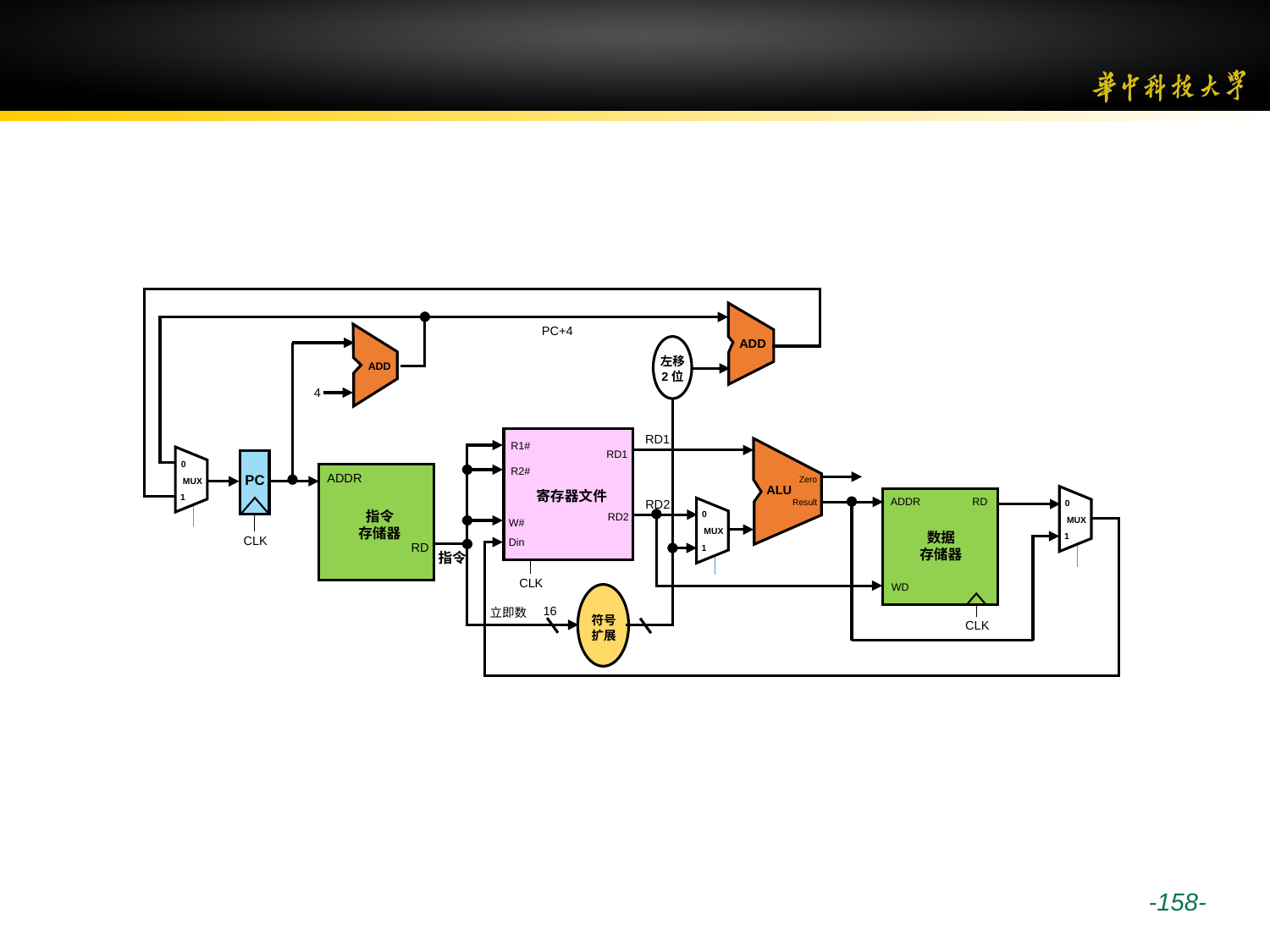

ADD
PC+4

ADD

左移
2位
4
RD1

R1#
RD1
R2#
寄存器文件
RD2
W#
Din

Zero
ALU
Result
0

MUX
1

PC
ADDR

指令
存储器
RD
0

MUX
1
RD
ADDR

数据
存储器
WD
RD2

0

MUX
1
CLK
指令

CLK

符号
扩展

CLK
16
立即数
 -158-